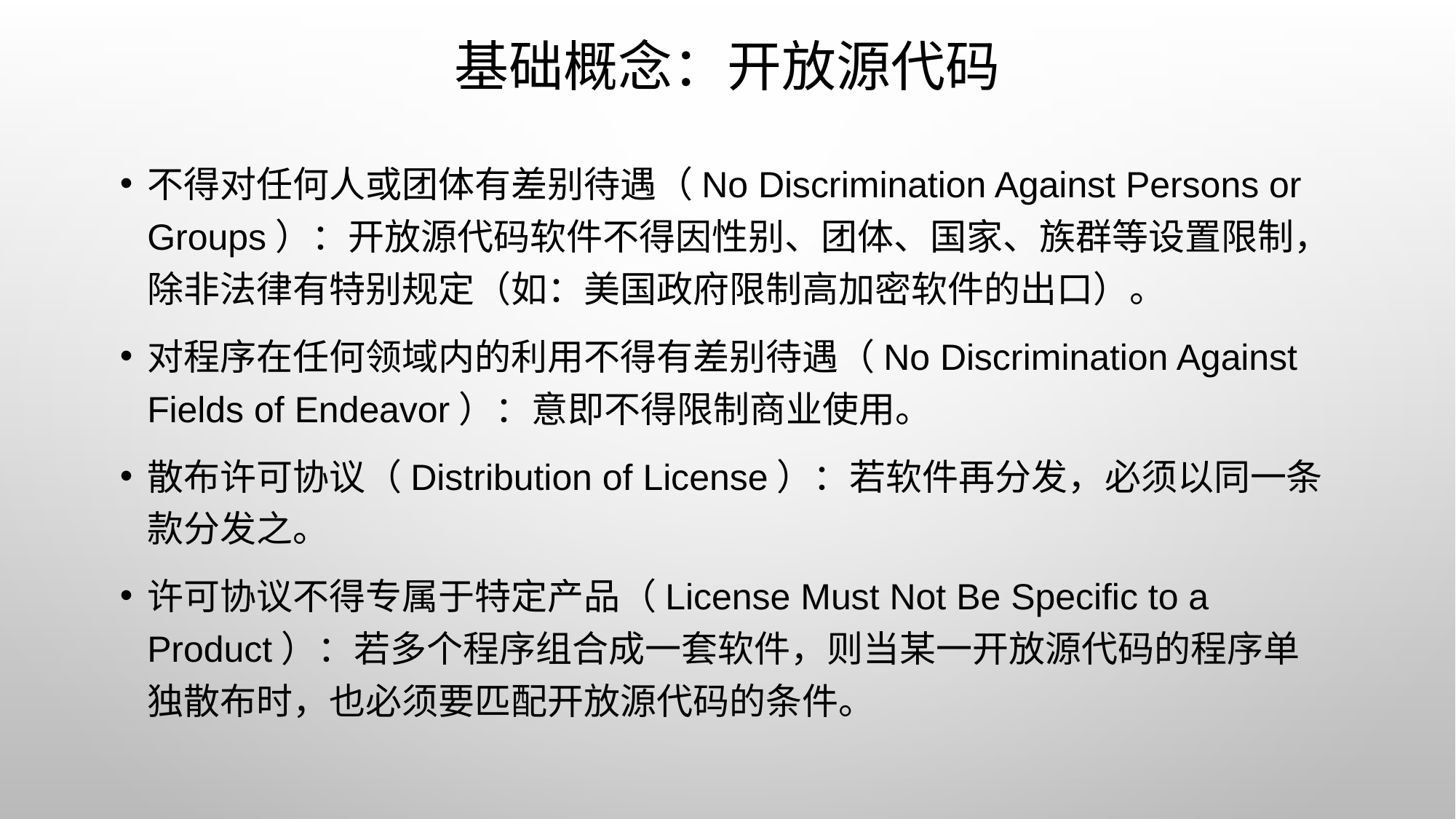

# 基础概念：开放源代码
不得对任何人或团体有差别待遇（No Discrimination Against Persons or Groups）：开放源代码软件不得因性别、团体、国家、族群等设置限制，除非法律有特别规定（如：美国政府限制高加密软件的出口）。
对程序在任何领域内的利用不得有差别待遇（No Discrimination Against Fields of Endeavor）：意即不得限制商业使用。
散布许可协议（Distribution of License）：若软件再分发，必须以同一条款分发之。
许可协议不得专属于特定产品（License Must Not Be Specific to a Product）：若多个程序组合成一套软件，则当某一开放源代码的程序单独散布时，也必须要匹配开放源代码的条件。